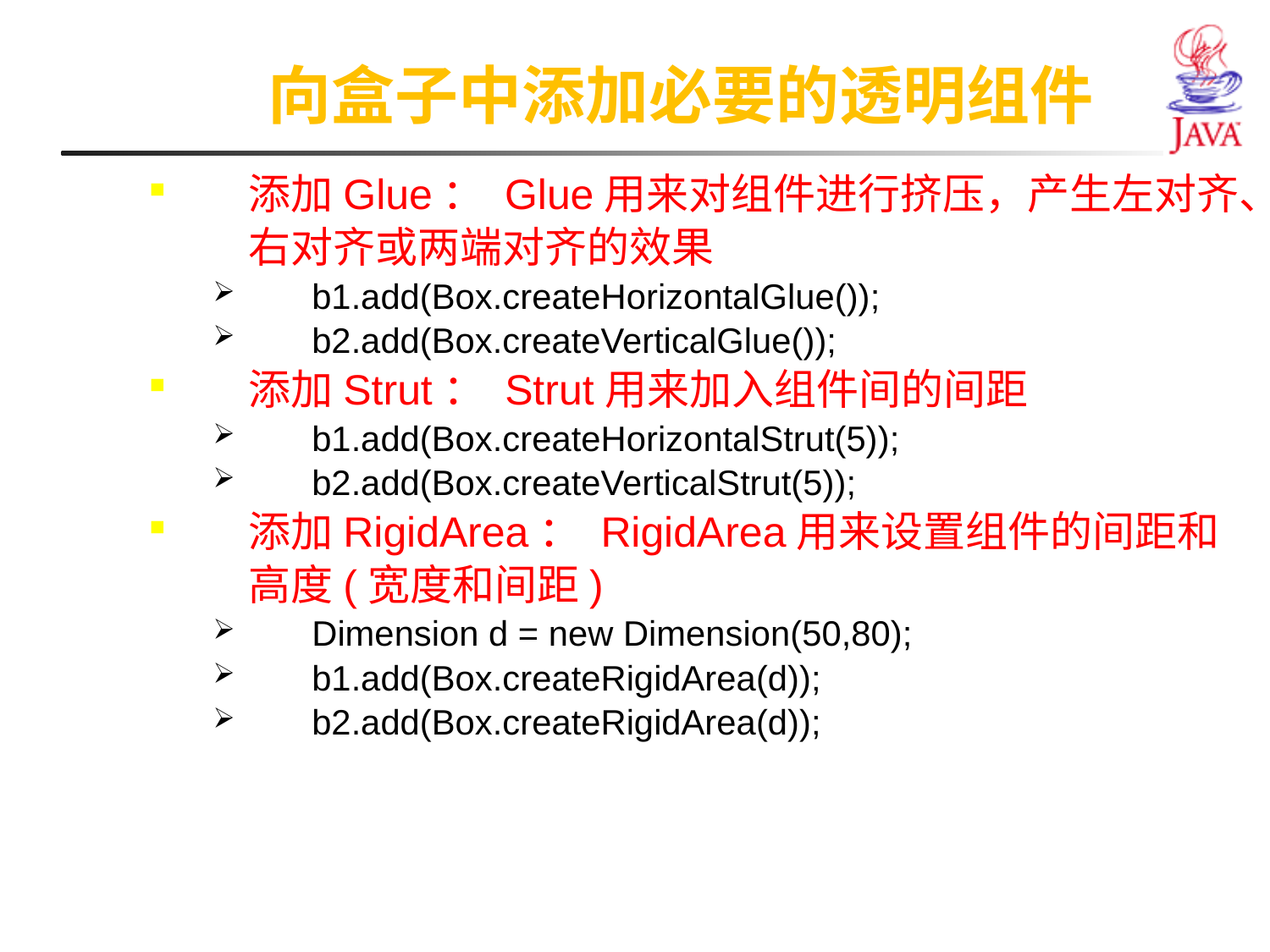

向盒子中添加必要的透明组件

添加Glue： Glue用来对组件进行挤压，产生左对齐、右对齐或两端对齐的效果
b1.add(Box.createHorizontalGlue());
b2.add(Box.createVerticalGlue());
添加Strut： Strut用来加入组件间的间距
b1.add(Box.createHorizontalStrut(5));
b2.add(Box.createVerticalStrut(5));
添加RigidArea： RigidArea用来设置组件的间距和高度(宽度和间距)
Dimension d = new Dimension(50,80);
b1.add(Box.createRigidArea(d));
b2.add(Box.createRigidArea(d));